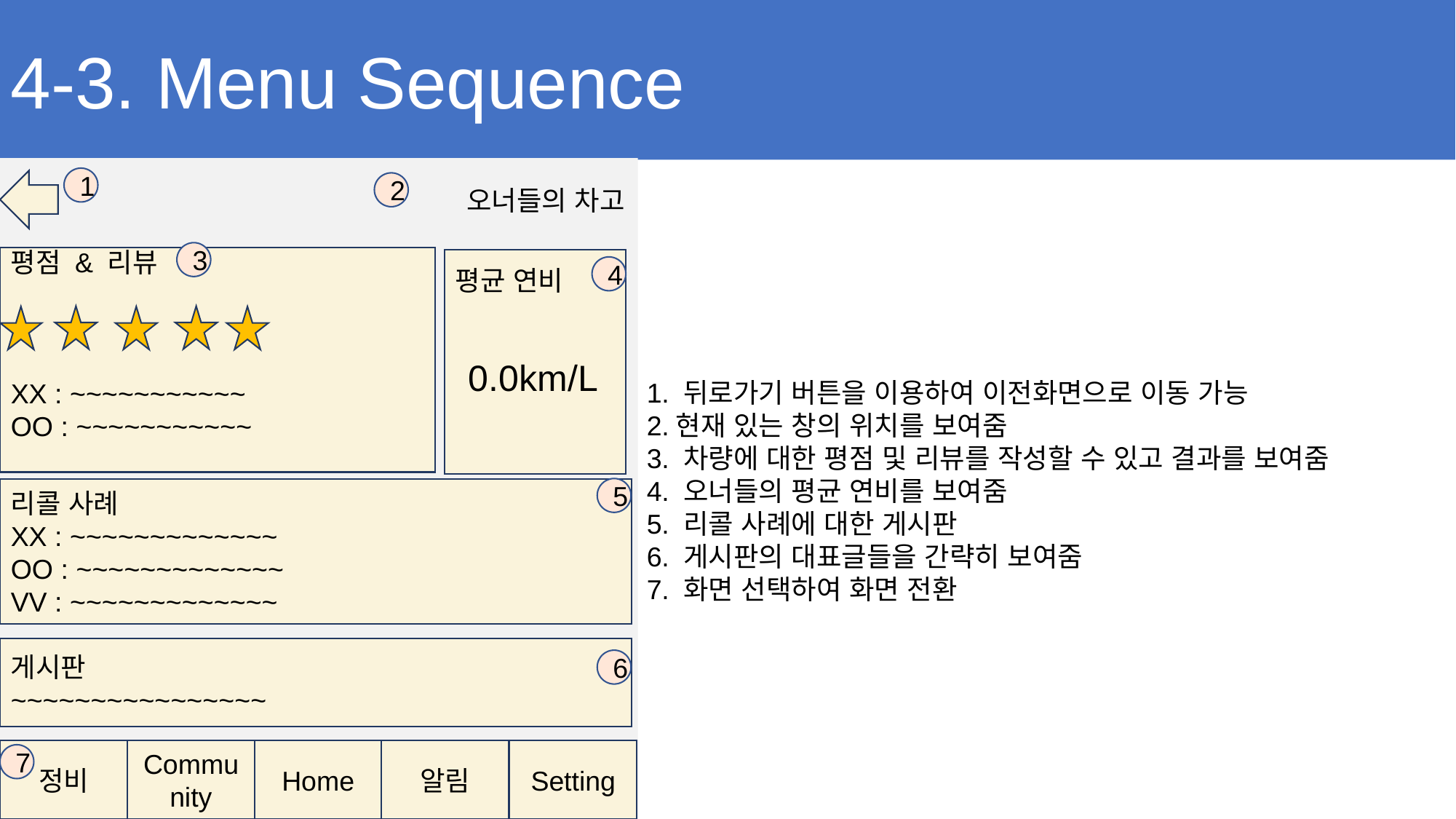

4-3. Menu Sequence

정비
Community
Home
알림
Setting
평점 & 리뷰

XX : ~~~~~~~~~~~
OO : ~~~~~~~~~~~

오너들의 차고
1

2
평균 연비

3

0.0km/L
5
리콜 사례
XX : ~~~~~~~~~~~~~
OO : ~~~~~~~~~~~~~
VV : ~~~~~~~~~~~~~
1. 뒤로가기 버튼을 이용하여 이전화면으로 이동 가능
2.현재 있는 창의 위치를 보여줌
3. 차량에 대한 평점 및 리뷰를 작성할 수 있고 결과를 보여줌
4. 오너들의 평균 연비를 보여줌
5. 리콜 사례에 대한 게시판
6. 게시판의 대표글들을 간략히 보여줌
7. 화면 선택하여 화면 전환
3
4
게시판
~~~~~~~~~~~~~~~~
6
7